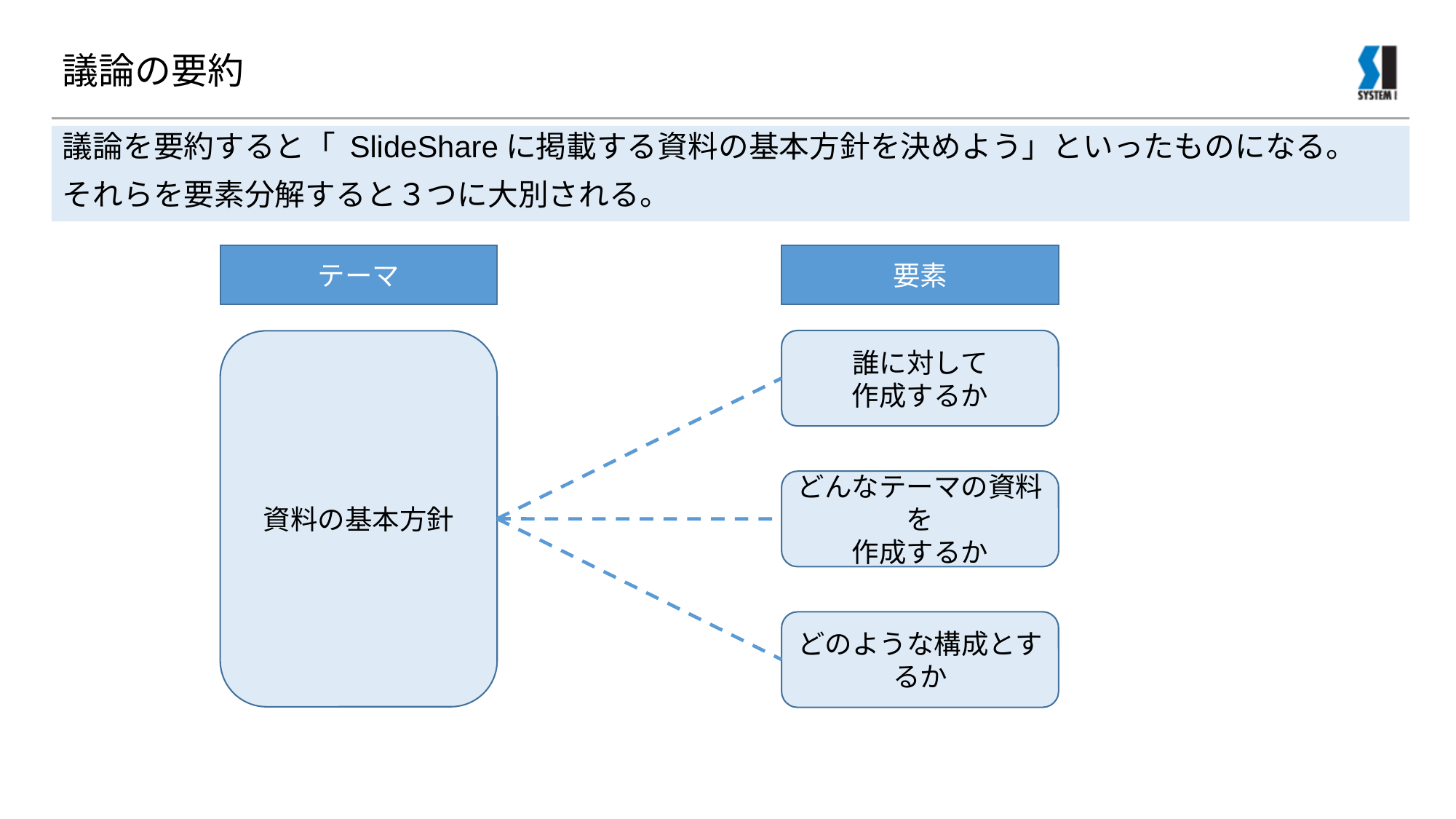

# 議論の要約
議論を要約すると「 SlideShareに掲載する資料の基本方針を決めよう」といったものになる。
それらを要素分解すると３つに大別される。
テーマ
要素
誰に対して
作成するか
資料の基本方針
どんなテーマの資料を
作成するか
どのような構成とするか